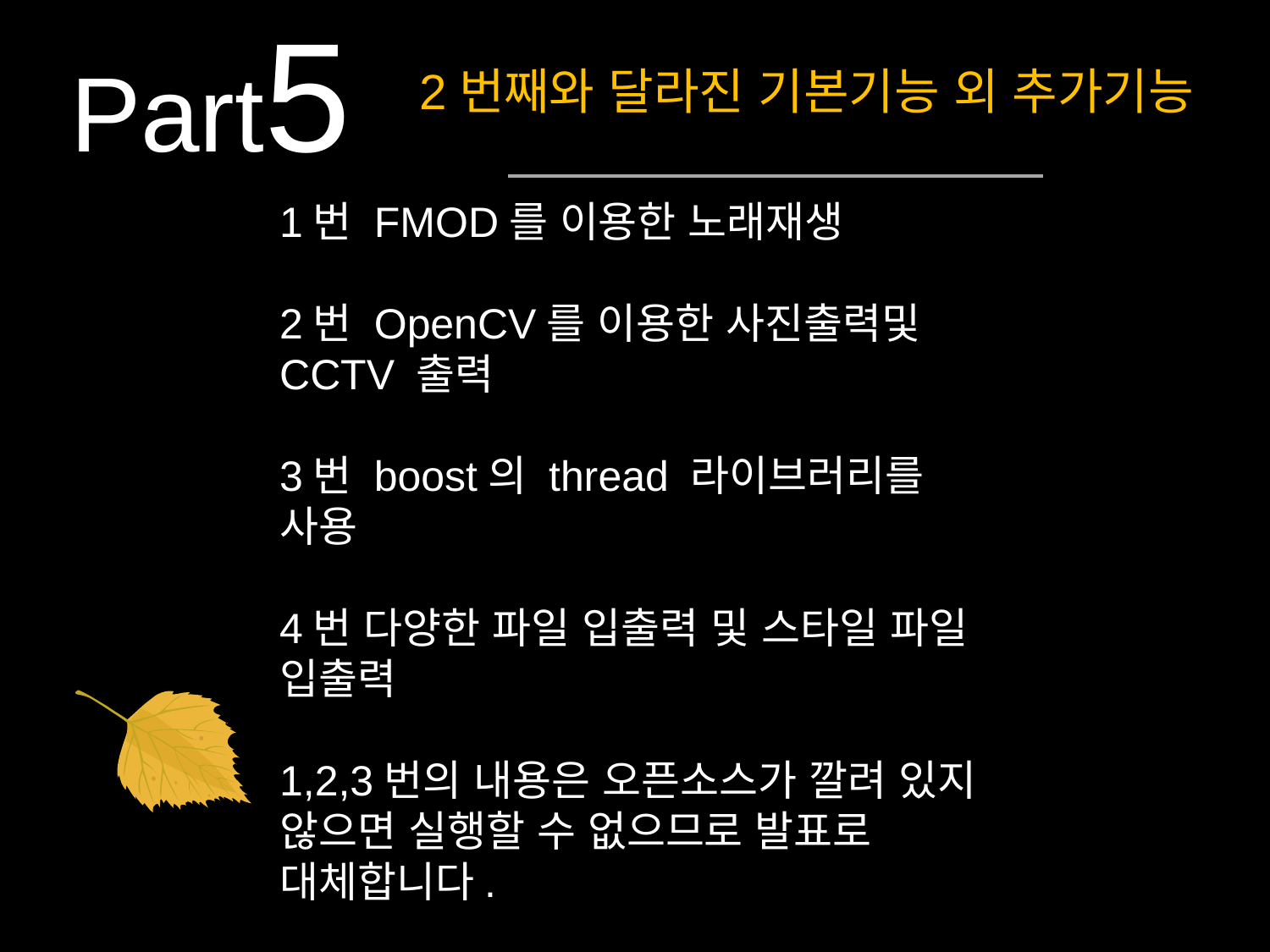

Part5
2번째와 달라진 기본기능 외 추가기능
1번 FMOD를 이용한 노래재생

2번 OpenCV를 이용한 사진출력및 CCTV 출력

3번 boost의 thread 라이브러리를 사용

4번 다양한 파일 입출력 및 스타일 파일 입출력
1,2,3번의 내용은 오픈소스가 깔려 있지 않으면 실행할 수 없으므로 발표로 대체합니다.